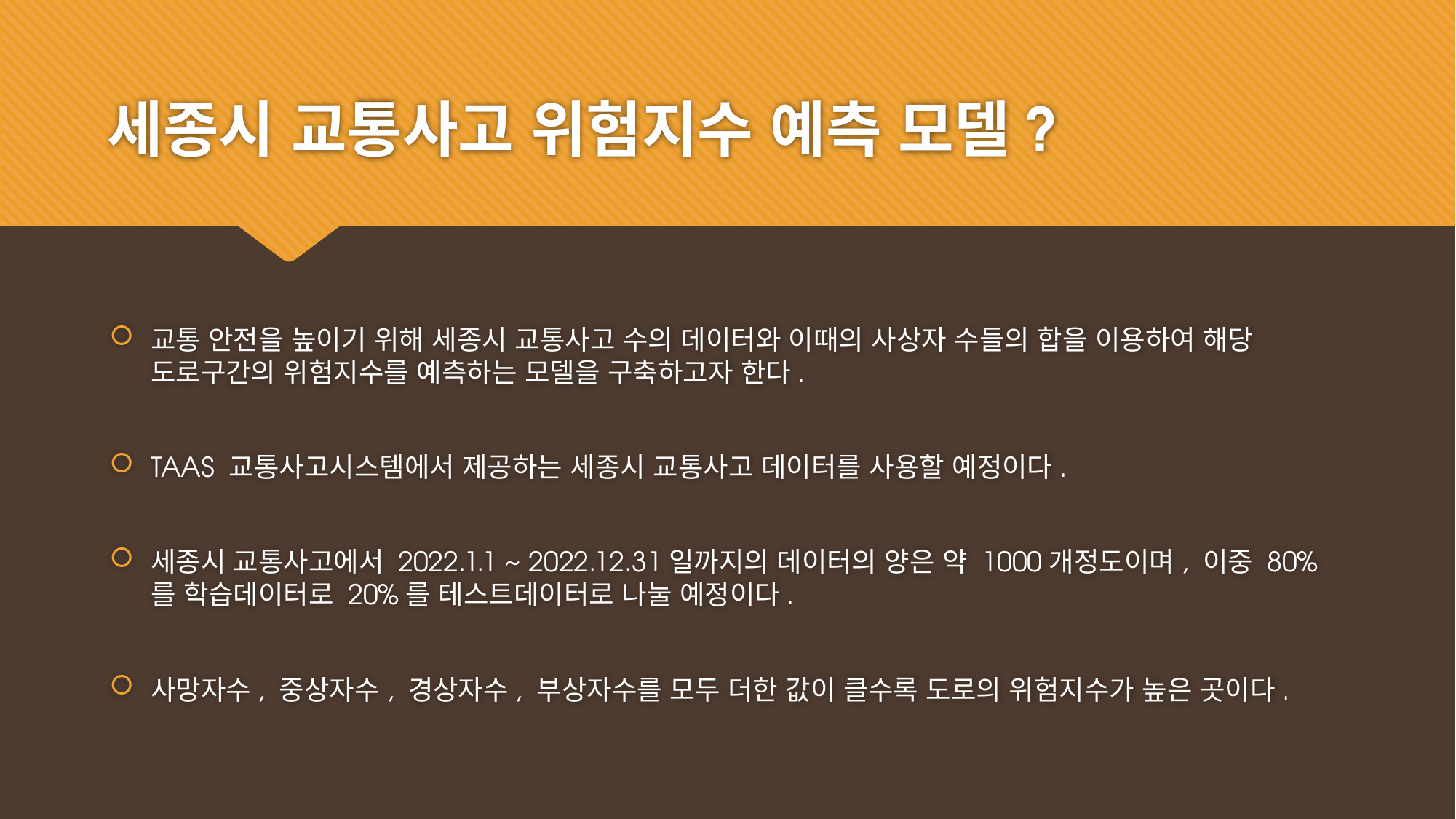

# 세종시 교통사고 위험지수 예측 모델?
교통 안전을 높이기 위해 세종시 교통사고 수의 데이터와 이때의 사상자 수들의 합을 이용하여 해당 도로구간의 위험지수를 예측하는 모델을 구축하고자 한다.

TAAS 교통사고시스템에서 제공하는 세종시 교통사고 데이터를 사용할 예정이다.

세종시 교통사고에서 2022.1.1 ~ 2022.12.31일까지의 데이터의 양은 약 1000개정도이며, 이중 80%를 학습데이터로 20%를 테스트데이터로 나눌 예정이다.

사망자수, 중상자수, 경상자수, 부상자수를 모두 더한 값이 클수록 도로의 위험지수가 높은 곳이다.